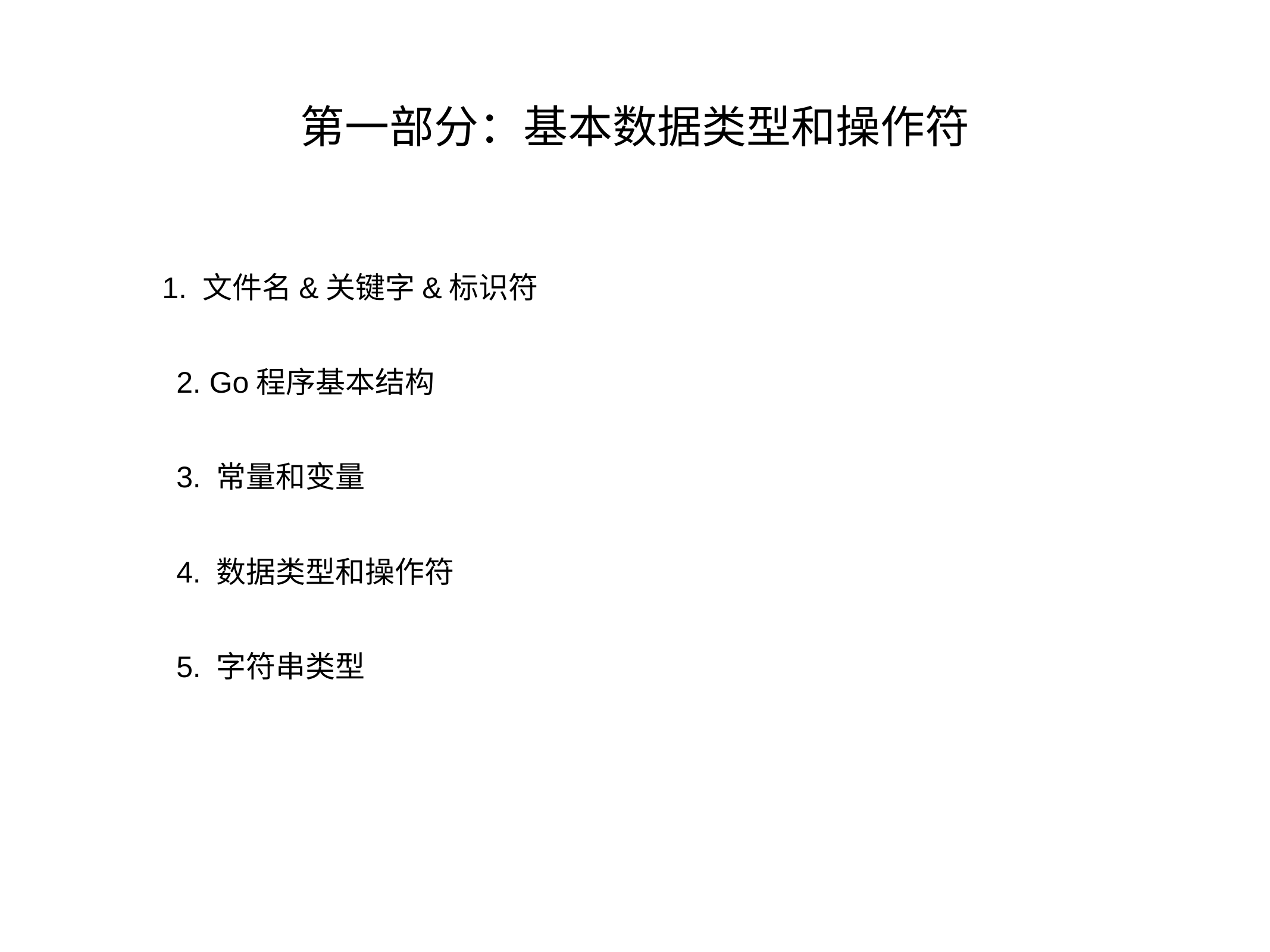

第一部分：基本数据类型和操作符
1. 文件名&关键字&标识符
2. Go程序基本结构
3. 常量和变量
4. 数据类型和操作符
5. 字符串类型